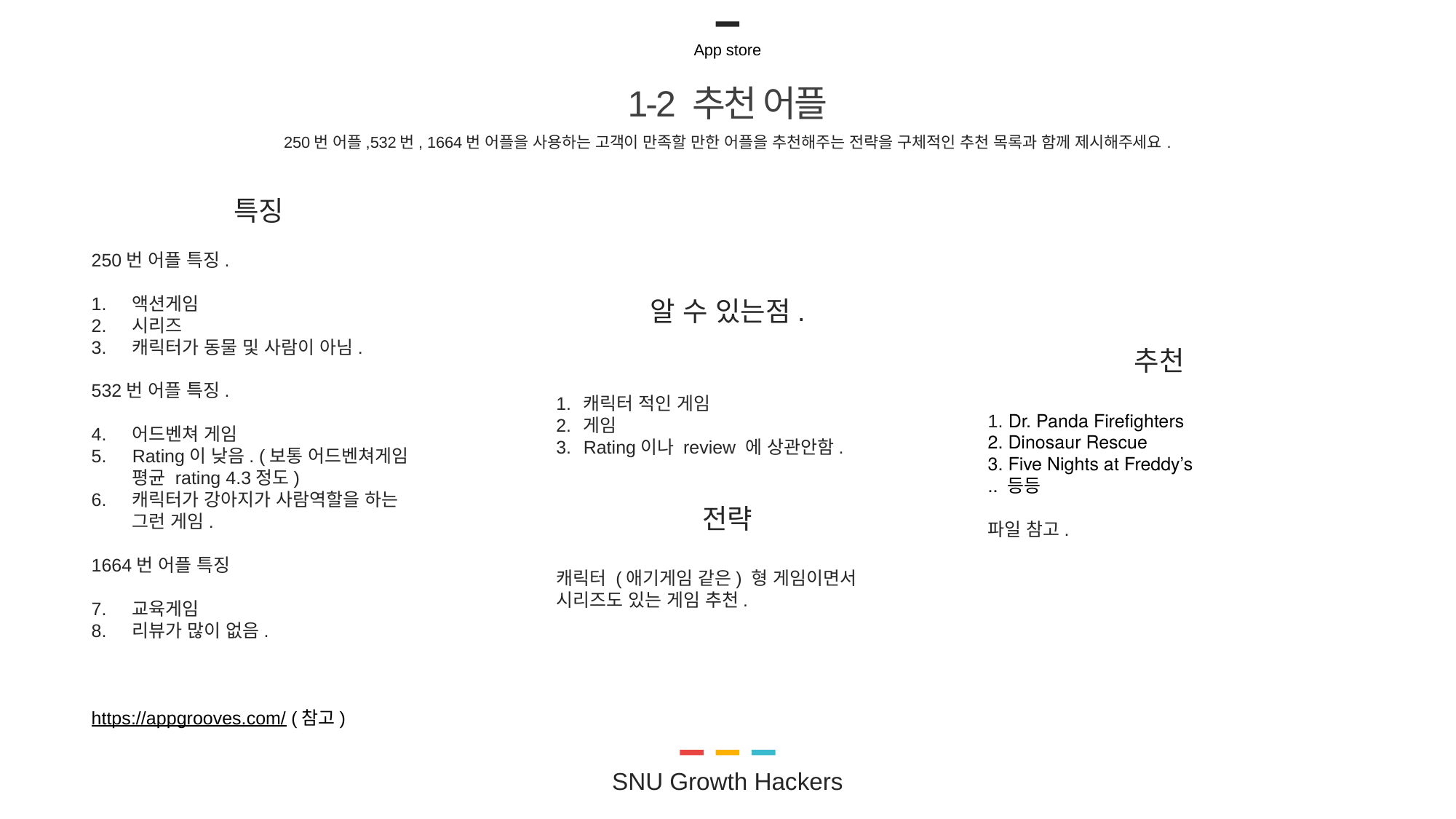

App store
1-2 추천 어플
250번 어플,532번, 1664번 어플을 사용하는 고객이 만족할 만한 어플을 추천해주는 전략을 구체적인 추천 목록과 함께 제시해주세요.
특징

250번 어플 특징.

액션게임
시리즈
캐릭터가 동물 및 사람이 아님.

532번 어플 특징.

어드벤쳐 게임
Rating이 낮음. (보통 어드벤쳐게임 평균 rating 4.3정도)
캐릭터가 강아지가 사람역할을 하는 그런 게임.

1664번 어플 특징

교육게임
리뷰가 많이 없음.

https://appgrooves.com/ (참고)
알 수 있는점.

캐릭터 적인 게임
게임
Rating이나 review 에 상관안함.

전략

캐릭터 (애기게임 같은) 형 게임이면서 시리즈도 있는 게임 추천.
추천

1. Dr. Panda Firefighters
2. Dinosaur Rescue
3. Five Nights at Freddy’s
.. 등등

파일 참고.

SNU Growth Hackers